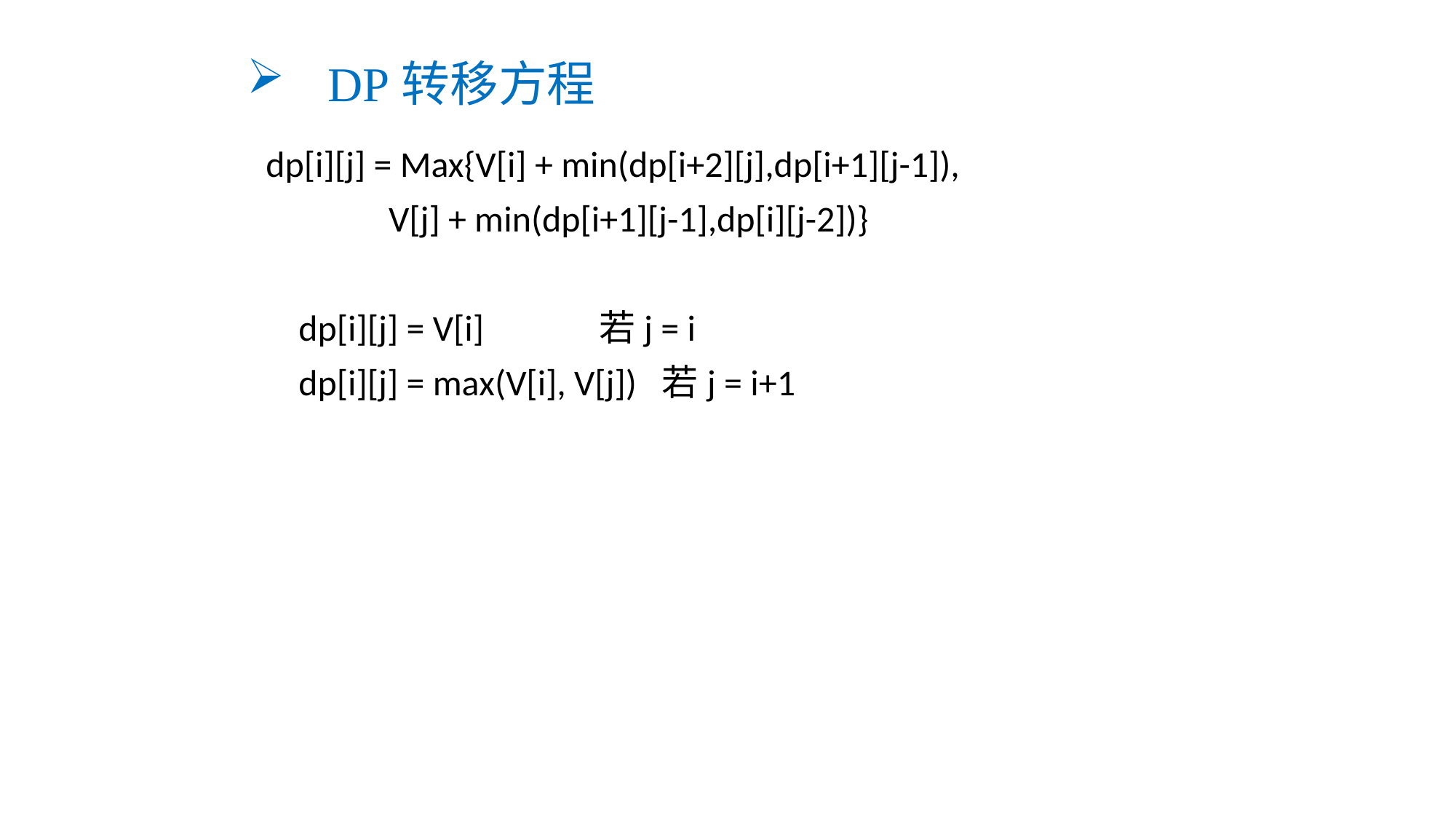

# DP转移方程
dp[i][j] = Max{V[i] + min(dp[i+2][j],dp[i+1][j-1]),
               V[j] + min(dp[i+1][j-1],dp[i][j-2])}

    dp[i][j] = V[i]             若j = i
    dp[i][j] = max(V[i], V[j])  若j = i+1